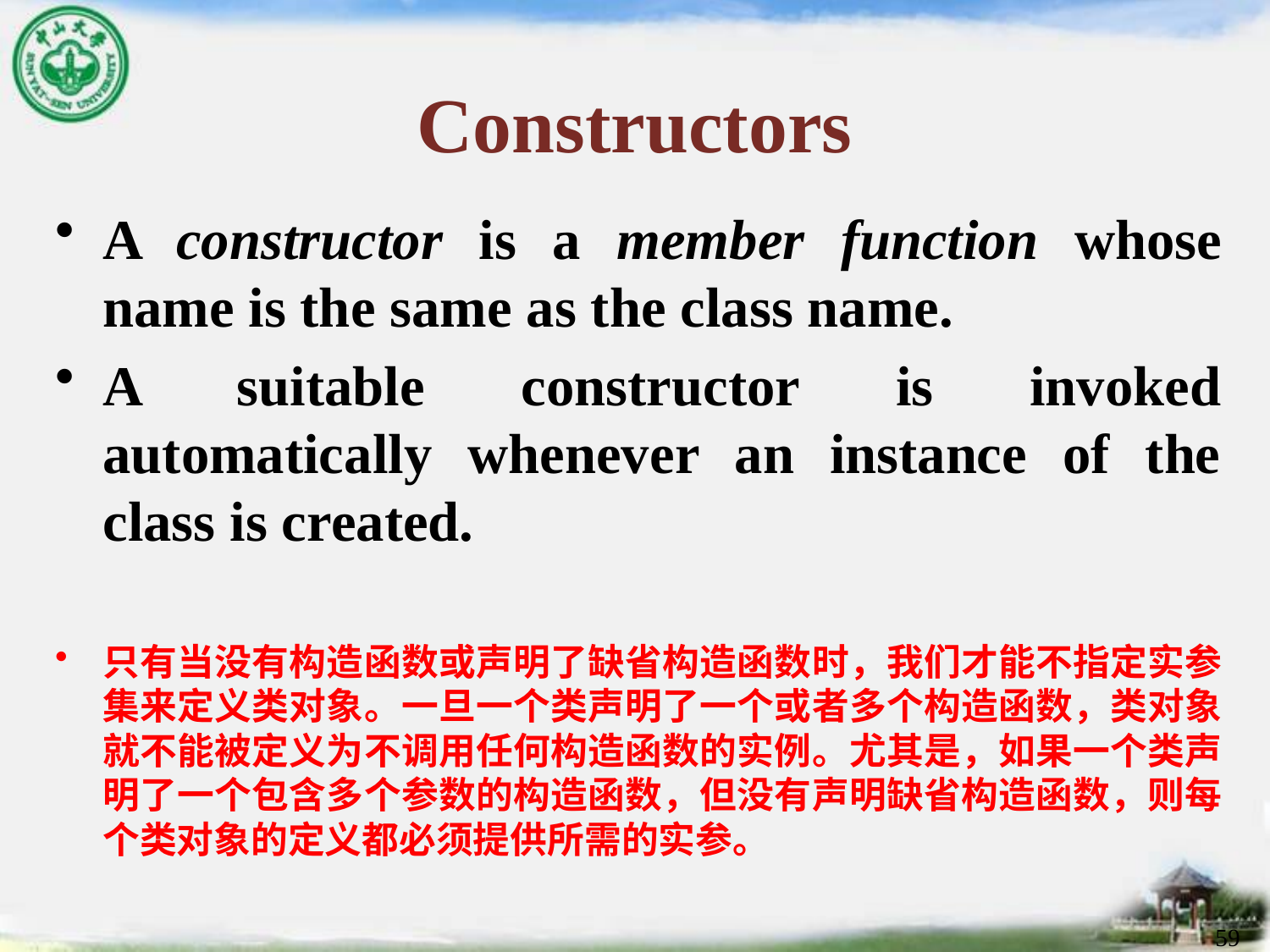

# Constructors
A constructor is a member function whose name is the same as the class name.
A suitable constructor is invoked automatically whenever an instance of the class is created.

只有当没有构造函数或声明了缺省构造函数时，我们才能不指定实参集来定义类对象。一旦一个类声明了一个或者多个构造函数，类对象就不能被定义为不调用任何构造函数的实例。尤其是，如果一个类声明了一个包含多个参数的构造函数，但没有声明缺省构造函数，则每个类对象的定义都必须提供所需的实参。

59